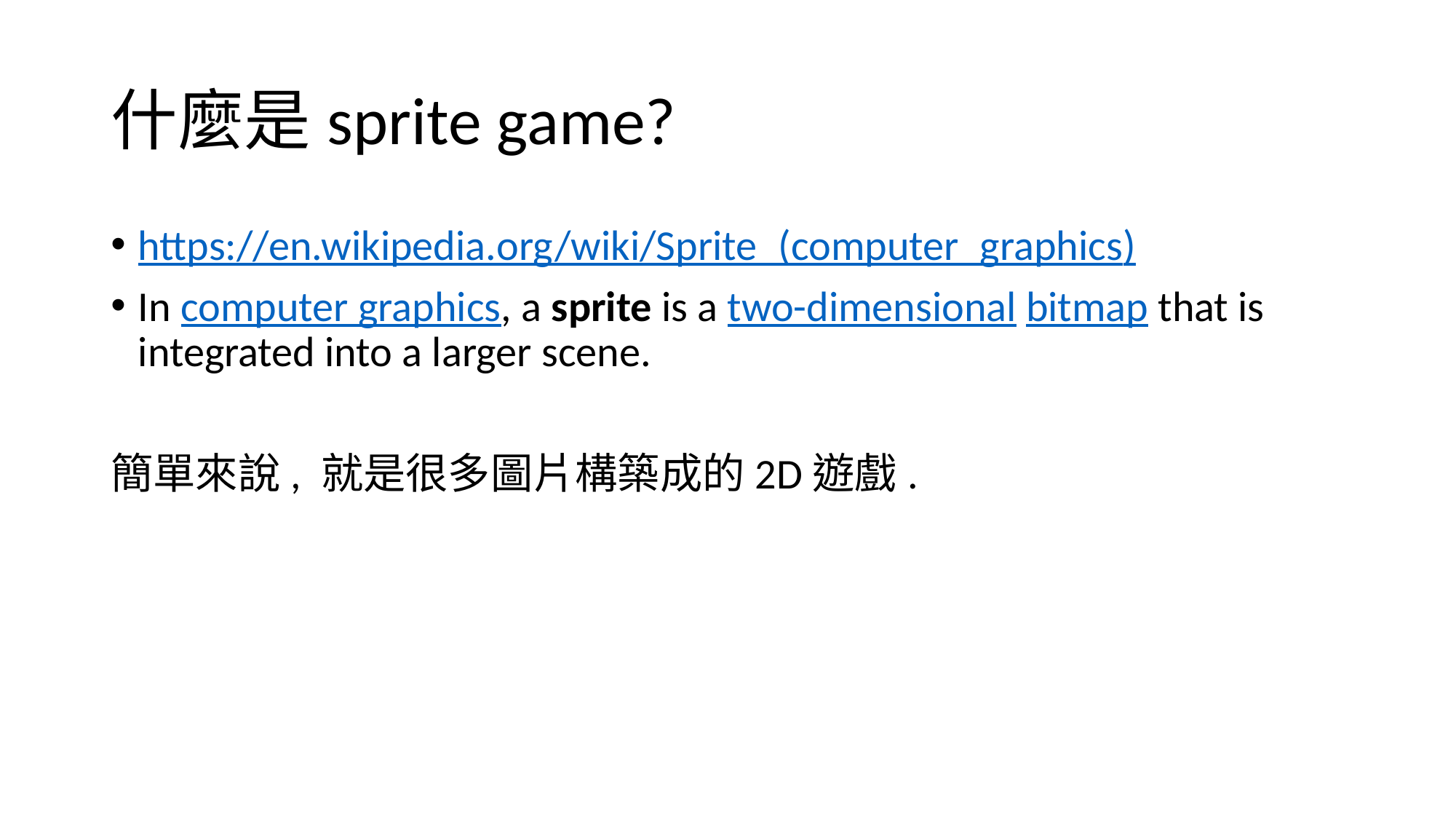

# 什麼是sprite game?
https://en.wikipedia.org/wiki/Sprite_(computer_graphics)
In computer graphics, a sprite is a two-dimensional bitmap that is integrated into a larger scene.

簡單來說, 就是很多圖片構築成的2D遊戲.